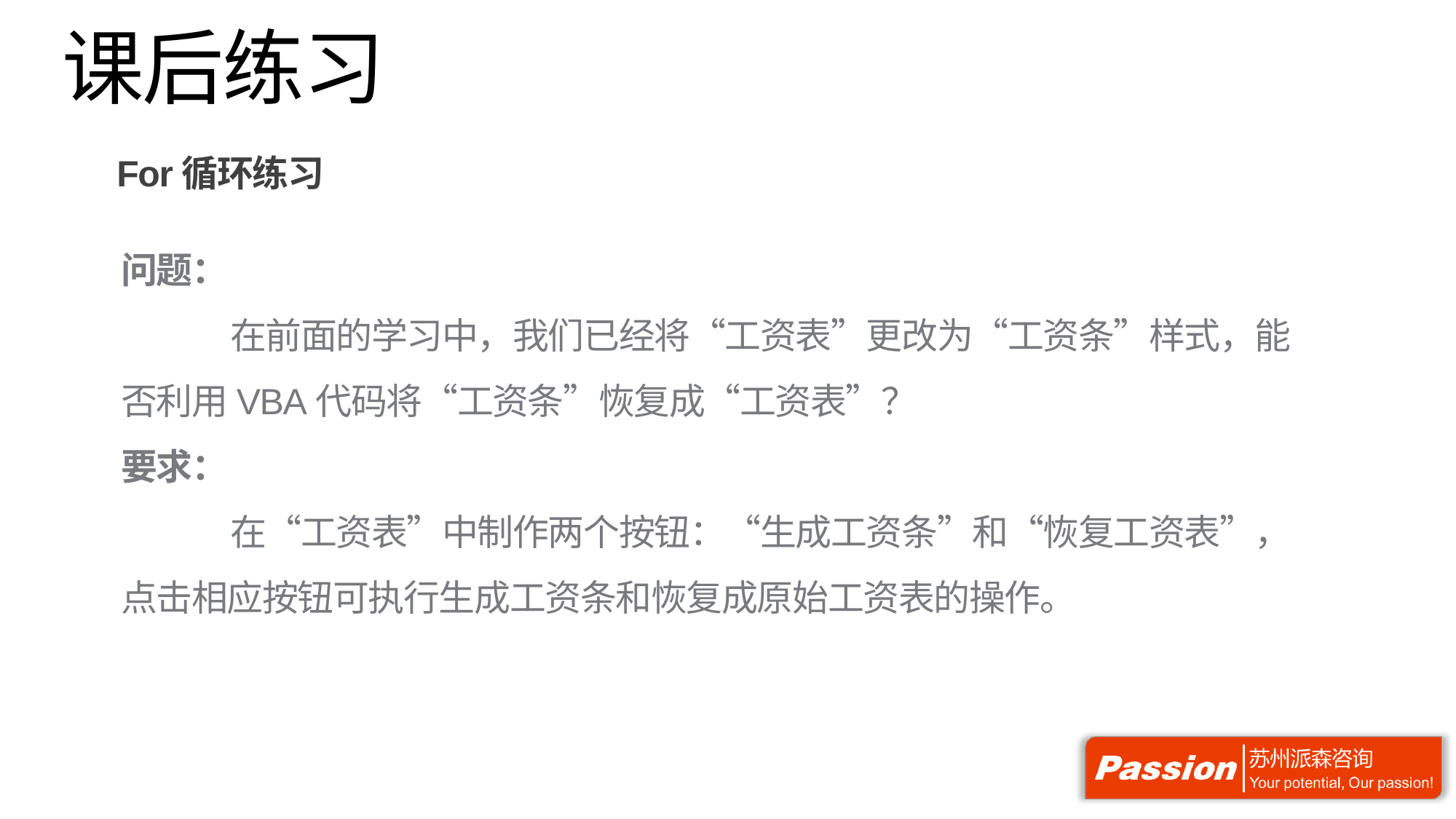

# 课后练习
For循环练习
问题：
	在前面的学习中，我们已经将“工资表”更改为“工资条”样式，能否利用VBA代码将“工资条”恢复成“工资表”？
要求：
	在“工资表”中制作两个按钮：“生成工资条”和“恢复工资表”，点击相应按钮可执行生成工资条和恢复成原始工资表的操作。